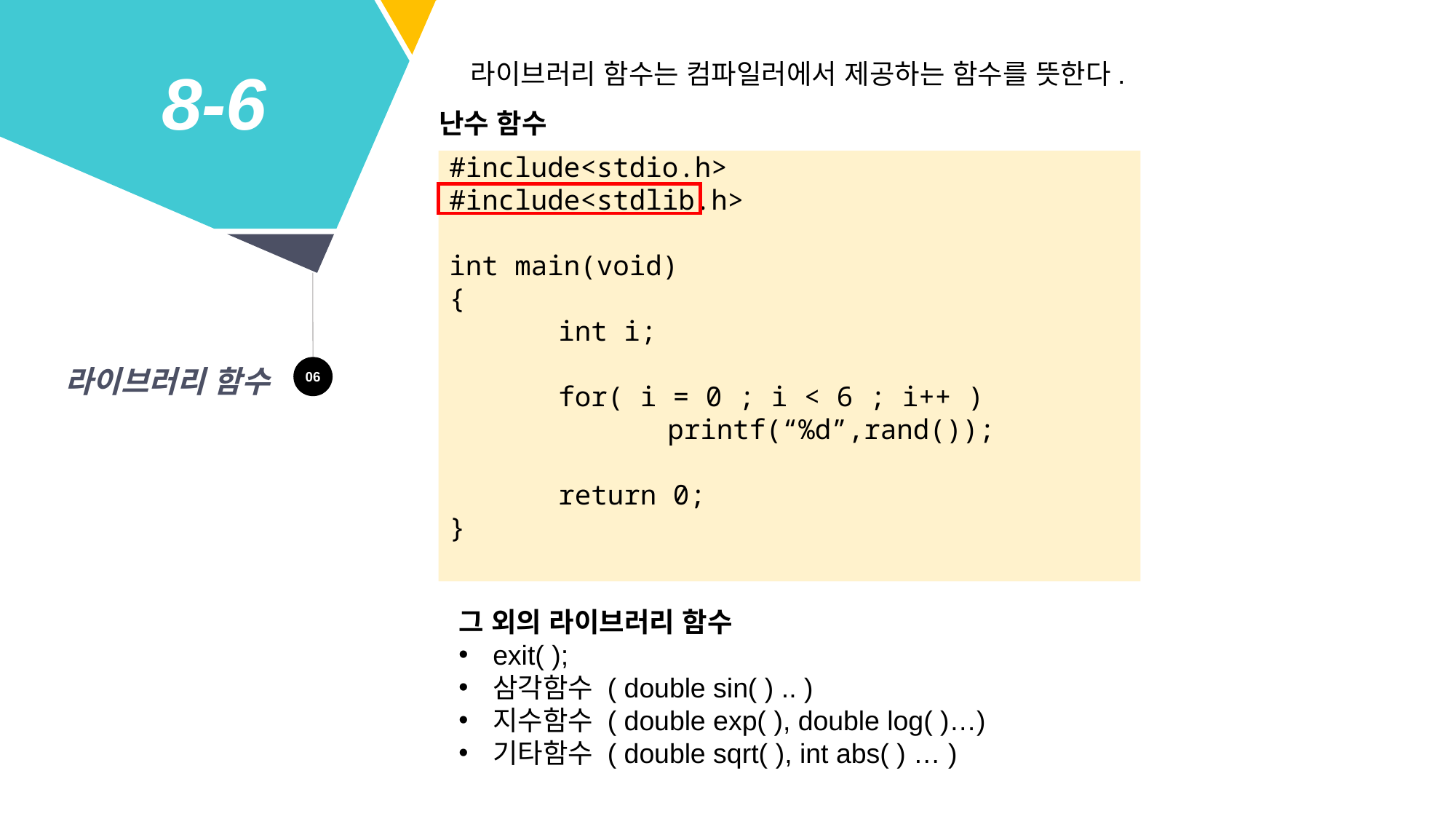

8-6
라이브러리 함수는 컴파일러에서 제공하는 함수를 뜻한다.
난수 함수
#include<stdio.h>
#include<stdlib.h>

int main(void)
{
	int i;

	for( i = 0 ; i < 6 ; i++ )
		printf(“%d”,rand());

	return 0;
}

06
라이브러리 함수
그 외의 라이브러리 함수
exit( );
삼각함수 ( double sin( ) .. )
지수함수 ( double exp( ), double log( )…)
기타함수 ( double sqrt( ), int abs( ) … )